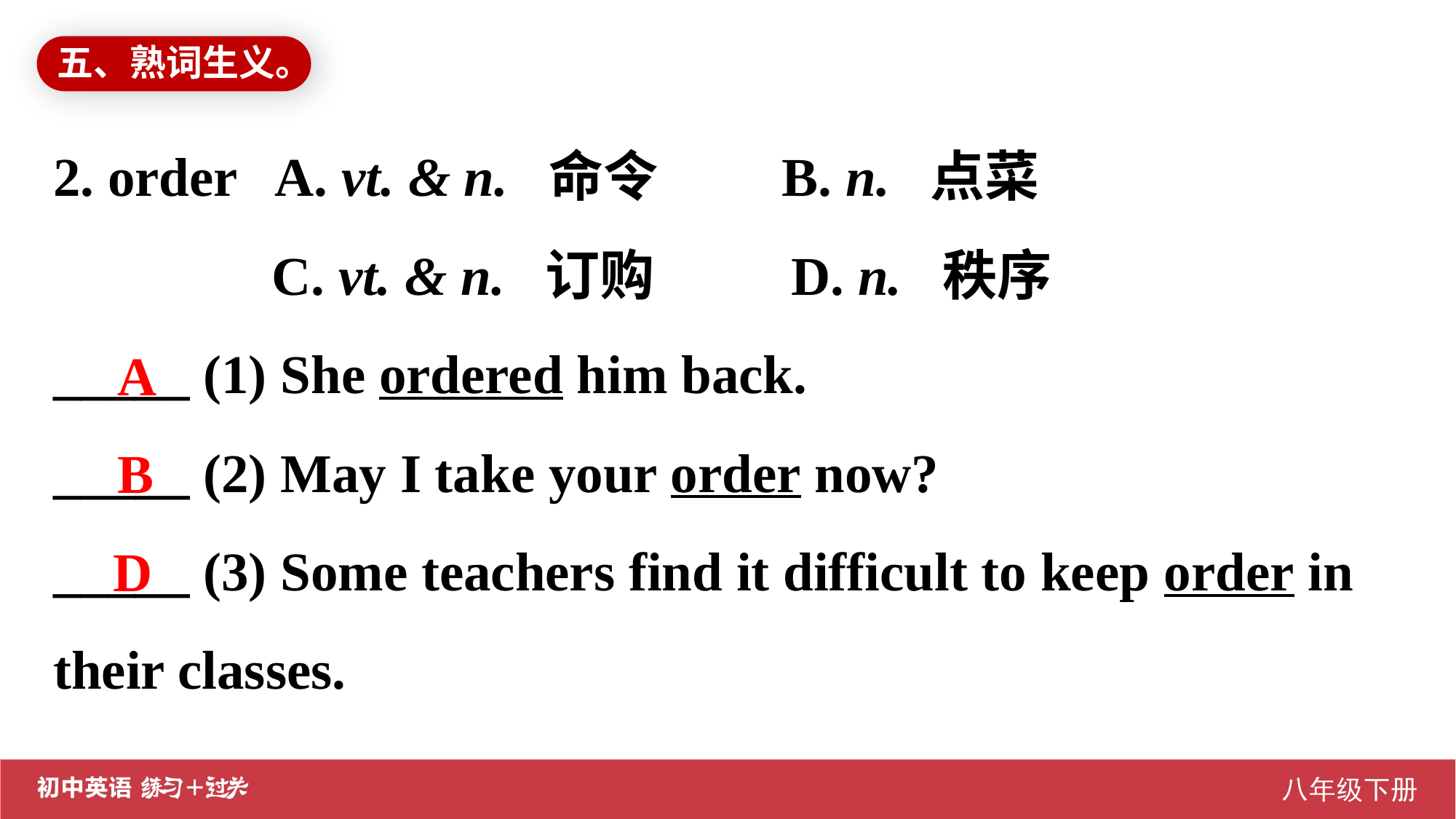

五、熟词生义。

2. order   A. vt. & n.  命令         B. n.  点菜
                C. vt. & n.  订购          D. n.  秩序
_____ (1) She ordered him back.
_____ (2) May I take your order now?
_____ (3) Some teachers find it difficult to keep order in their classes.
A
B
D